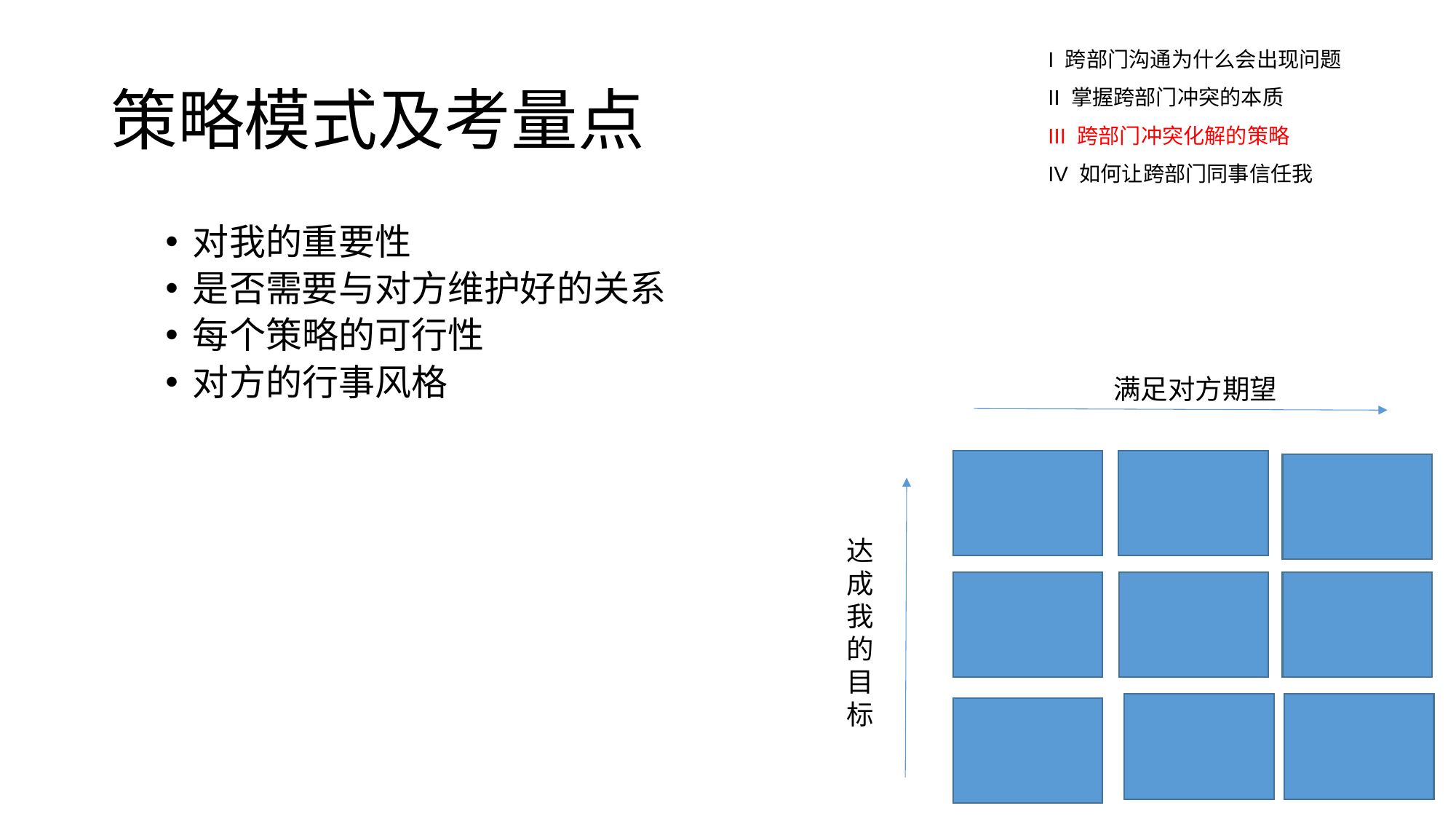

# 策略模式及考量点
I 跨部门沟通为什么会出现问题
II 掌握跨部门冲突的本质
III 跨部门冲突化解的策略
IV 如何让跨部门同事信任我
对我的重要性
是否需要与对方维护好的关系
每个策略的可行性
对方的行事风格
满足对方期望

达成我的目标